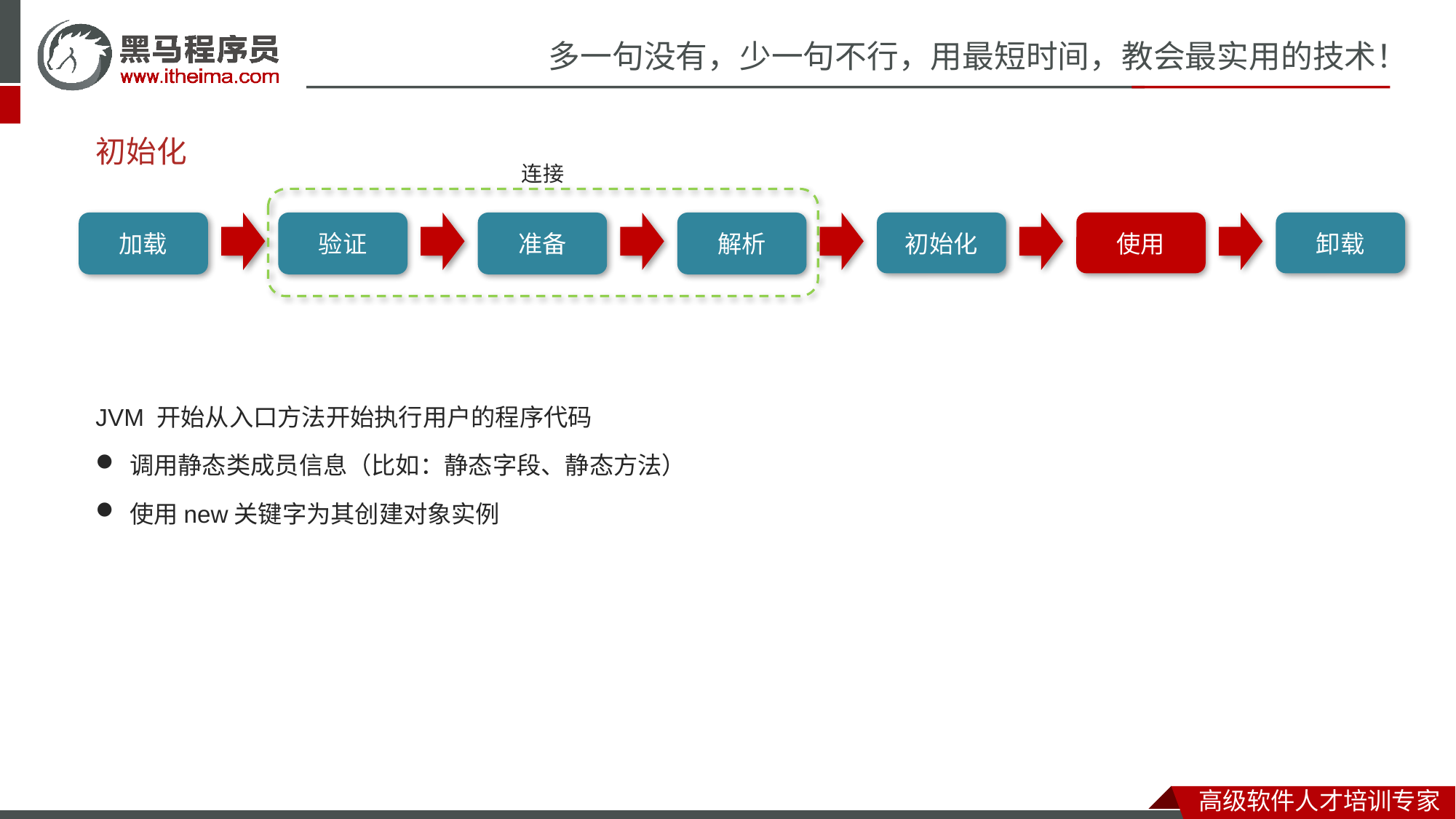

# 初始化
连接

加载

验证

准备

解析

初始化

使用

卸载
JVM 开始从入口方法开始执行用户的程序代码
调用静态类成员信息（比如：静态字段、静态方法）
使用new关键字为其创建对象实例